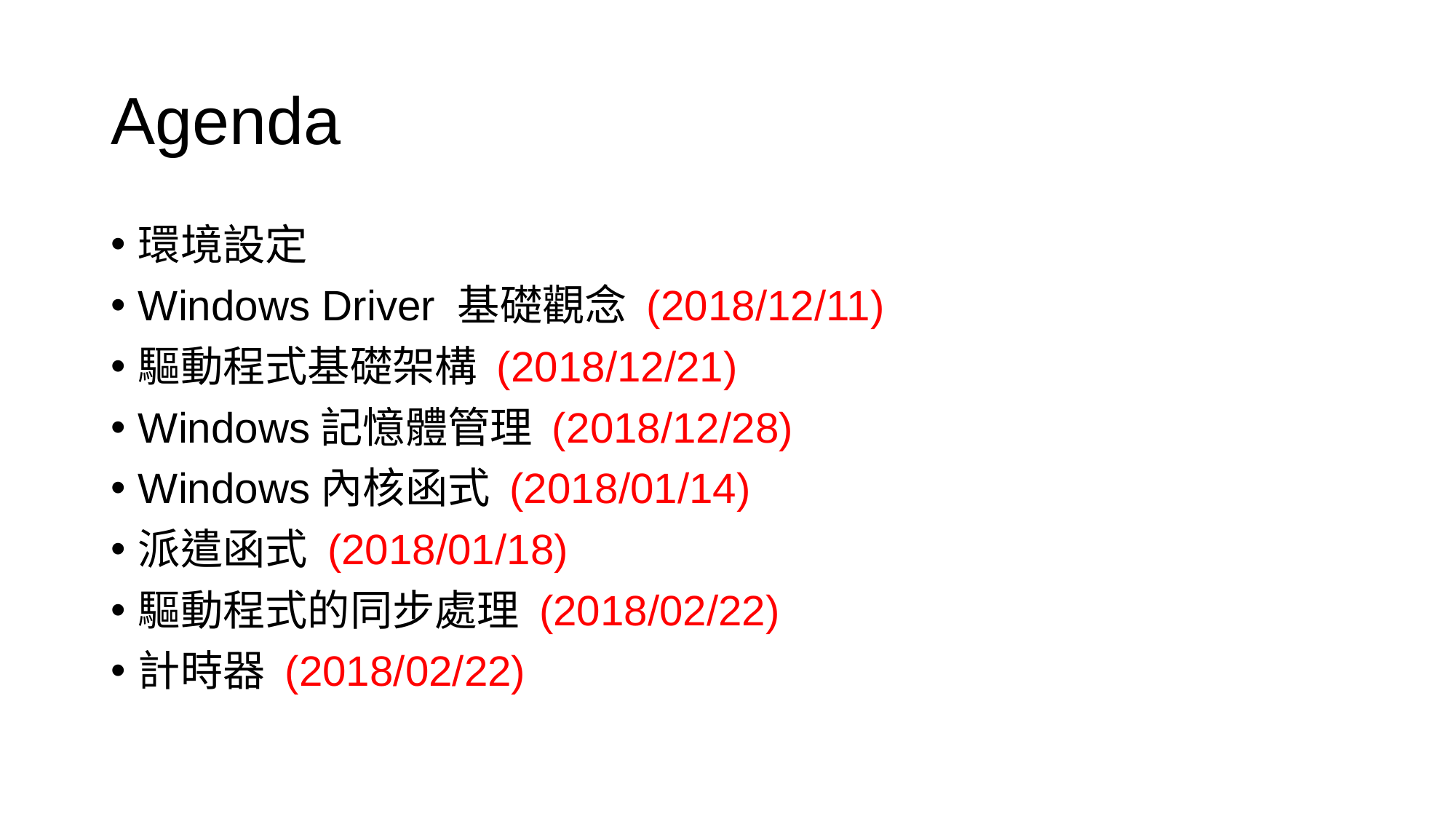

# Agenda
環境設定
Windows Driver 基礎觀念 (2018/12/11)
驅動程式基礎架構 (2018/12/21)
Windows記憶體管理 (2018/12/28)
Windows內核函式 (2018/01/14)
派遣函式 (2018/01/18)
驅動程式的同步處理 (2018/02/22)
計時器 (2018/02/22)